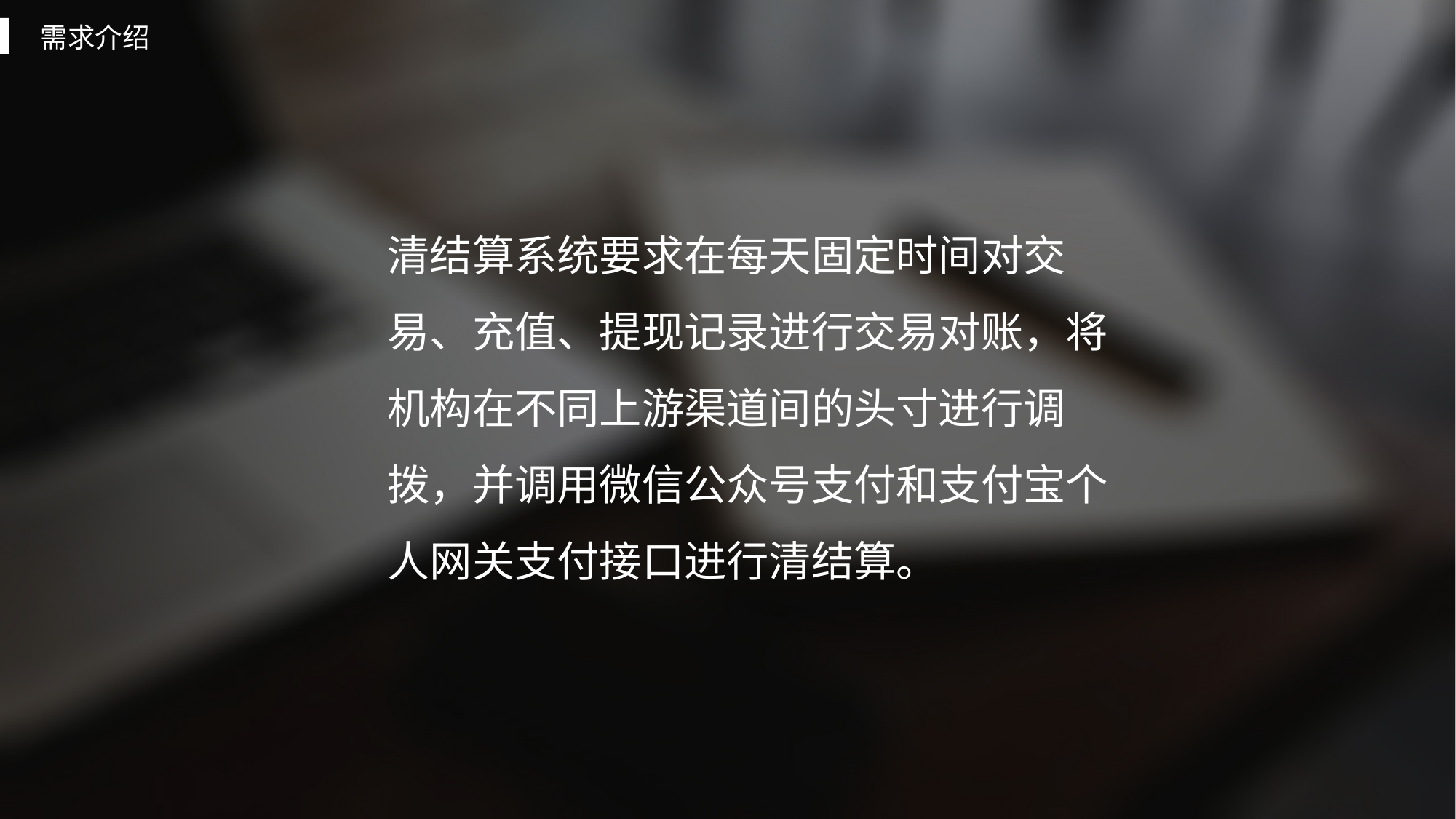

需求介绍

清结算系统要求在每天固定时间对交易、充值、提现记录进行交易对账，将机构在不同上游渠道间的头寸进行调拨，并调用微信公众号支付和支付宝个人网关支付接口进行清结算。